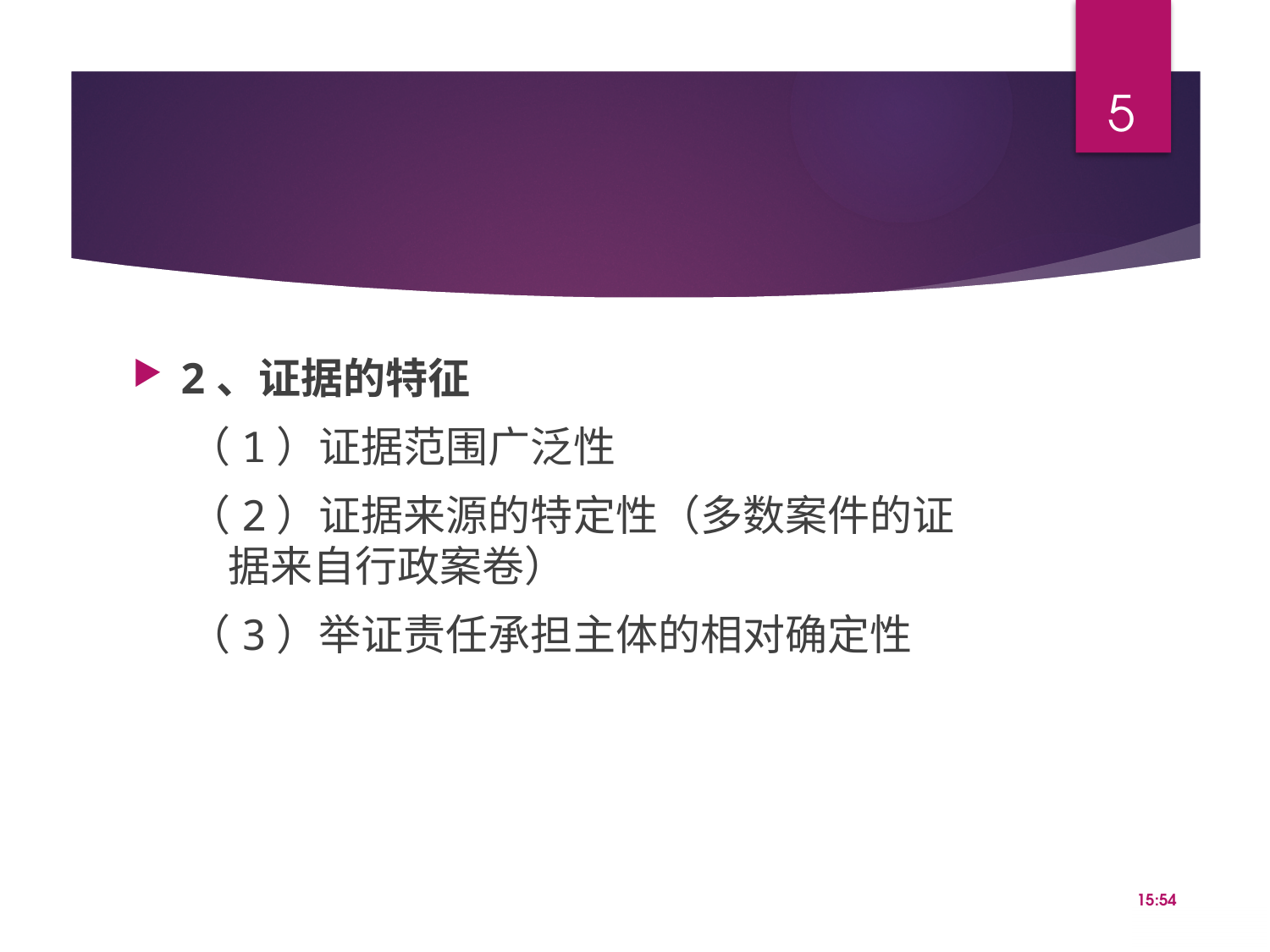

5
#
2、证据的特征
（1）证据范围广泛性
（2）证据来源的特定性（多数案件的证据来自行政案卷）
（3）举证责任承担主体的相对确定性

15:54